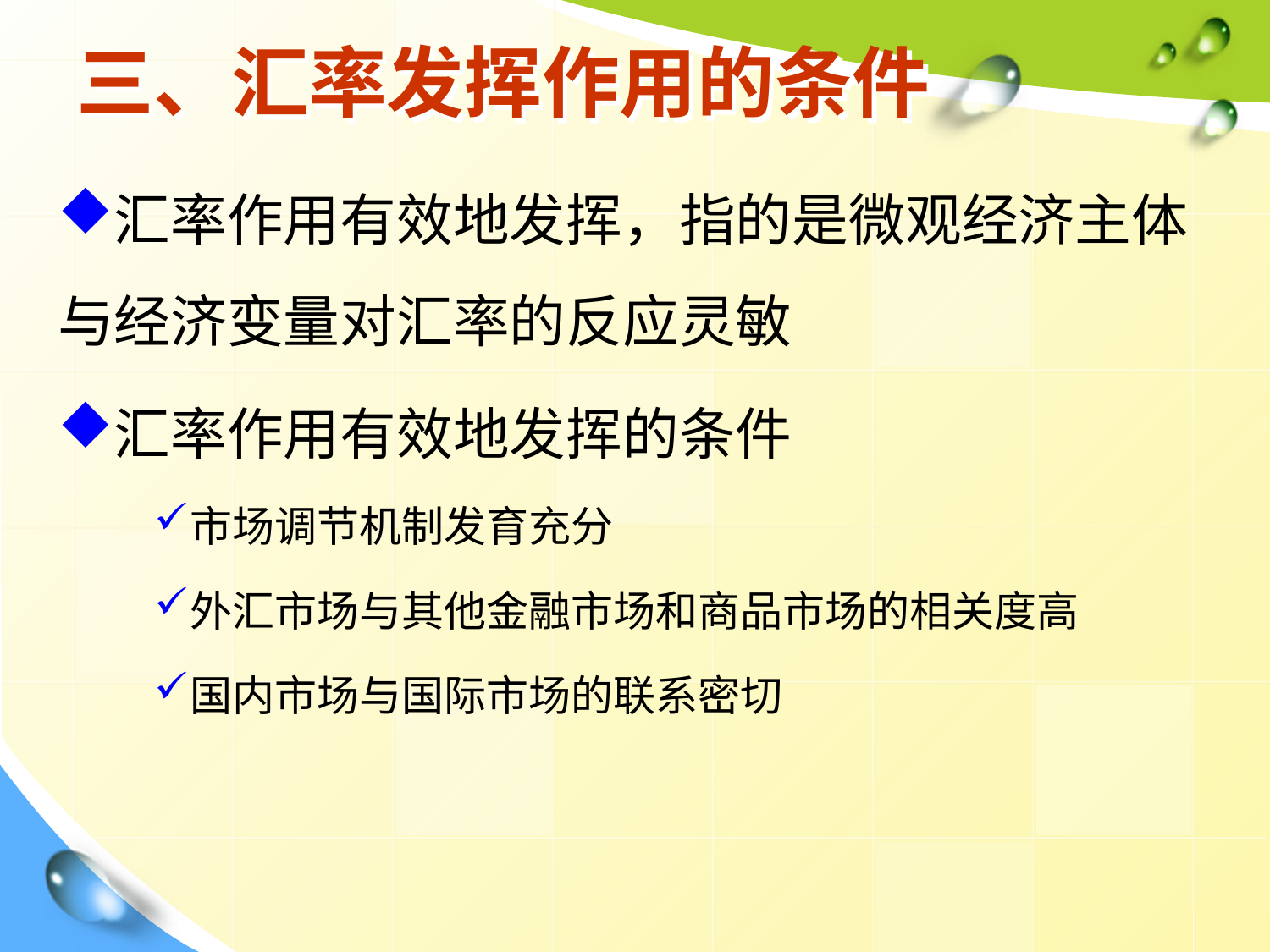

# 三、汇率发挥作用的条件
汇率作用有效地发挥，指的是微观经济主体与经济变量对汇率的反应灵敏
汇率作用有效地发挥的条件
市场调节机制发育充分
外汇市场与其他金融市场和商品市场的相关度高
国内市场与国际市场的联系密切